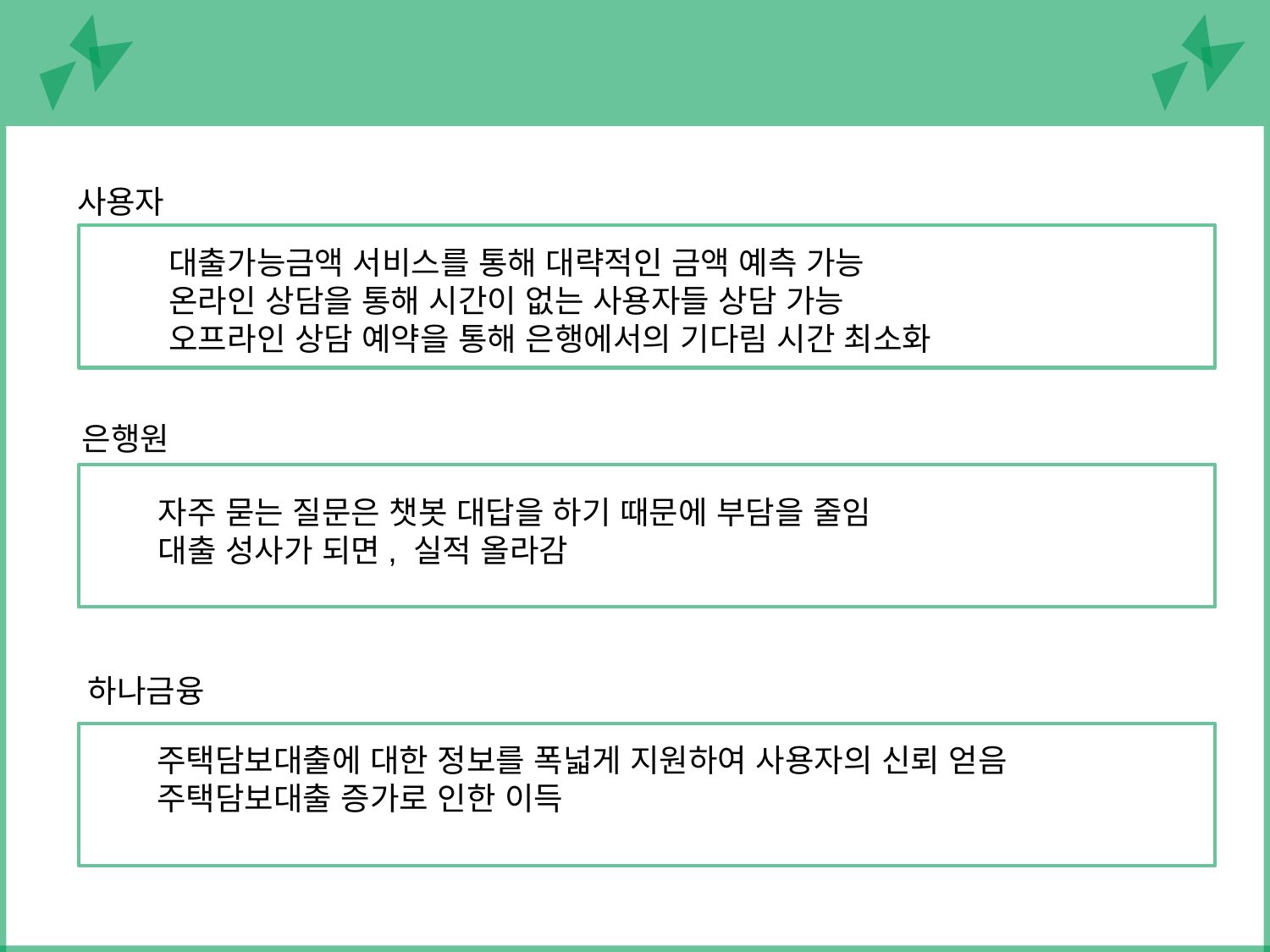

7
기대효과

사용자

대출가능금액 서비스를 통해 대략적인 금액 예측 가능
온라인 상담을 통해 시간이 없는 사용자들 상담 가능
오프라인 상담 예약을 통해 은행에서의 기다림 시간 최소화
은행원

자주 묻는 질문은 챗봇 대답을 하기 때문에 부담을 줄임
대출 성사가 되면, 실적 올라감
하나금융

주택담보대출에 대한 정보를 폭넓게 지원하여 사용자의 신뢰 얻음
주택담보대출 증가로 인한 이득